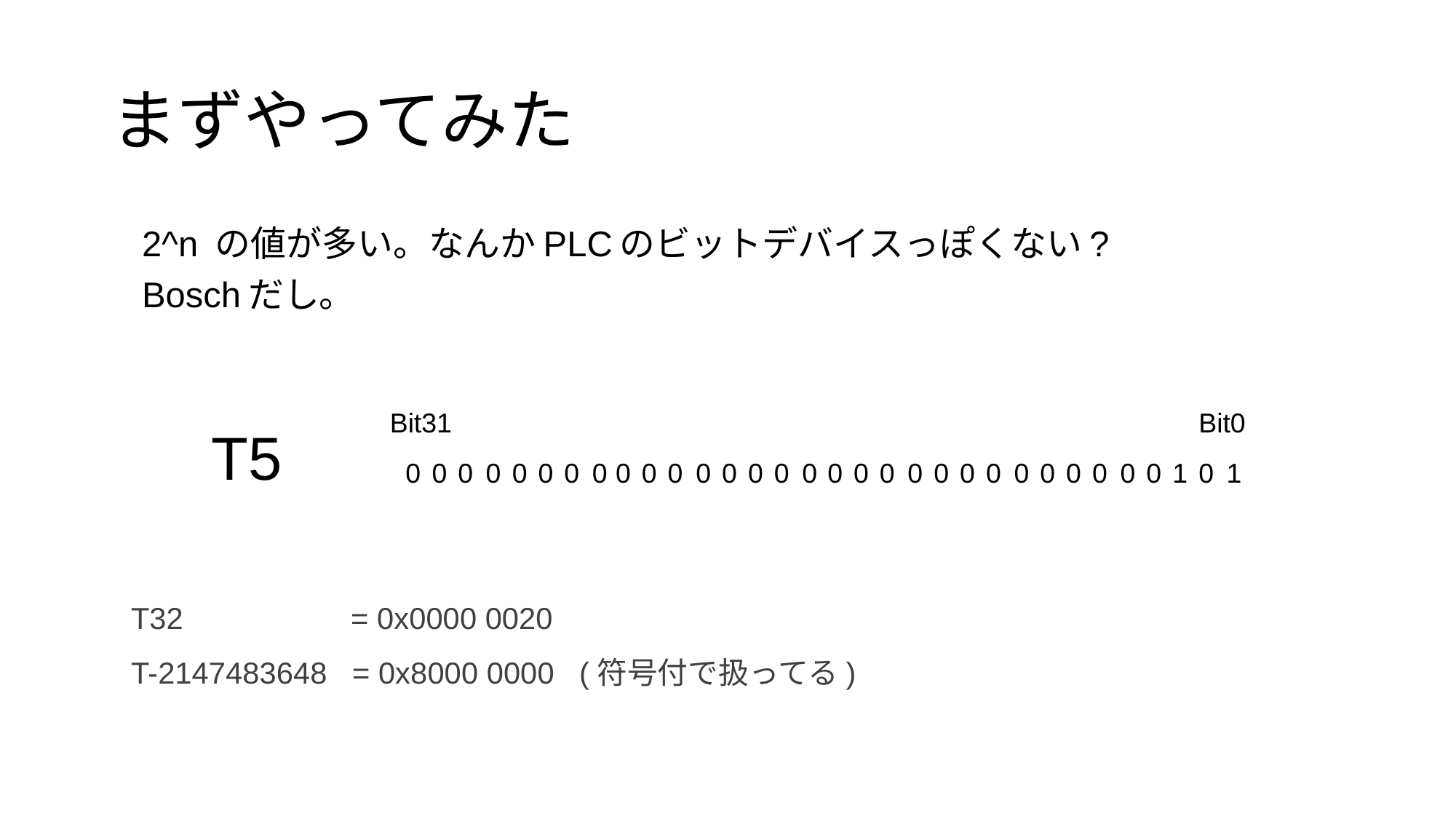

# まずやってみた
2^n の値が多い。なんかPLCのビットデバイスっぽくない?
Boschだし。

Bit31
Bit0
0
0
0
0
0
0
0
0
0
0
0
0
0
0
0
0
0
0
0
0
0
0
0
0
0
0
0
0
0
1
0
1
T5
T32                    = 0x0000 0020
T-2147483648   = 0x8000 0000   (符号付で扱ってる)